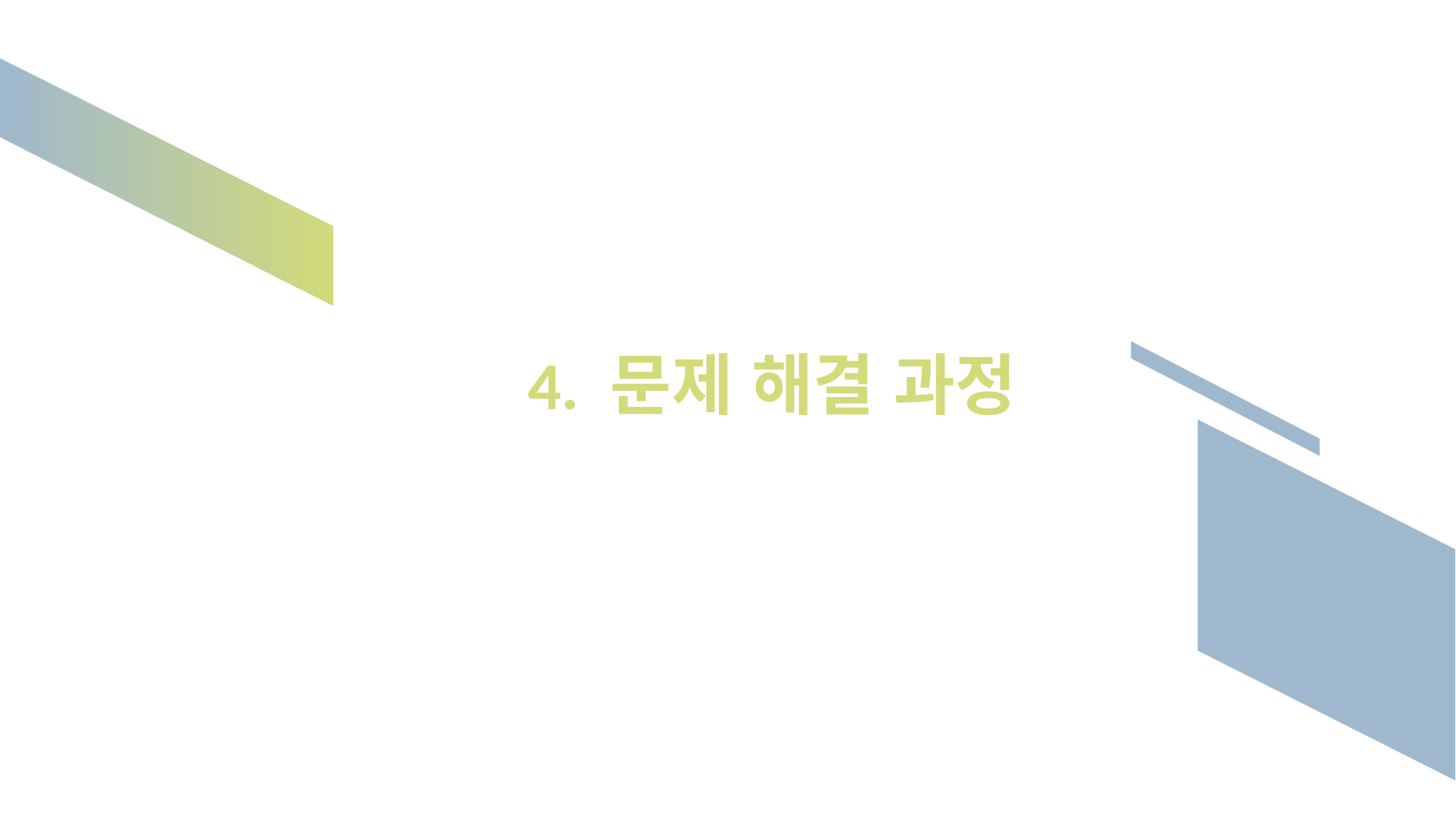

you

4. 문제 해결 과정

Address
Please enter your address.
Number
+00 0000 00000
E-mail
support@email.com